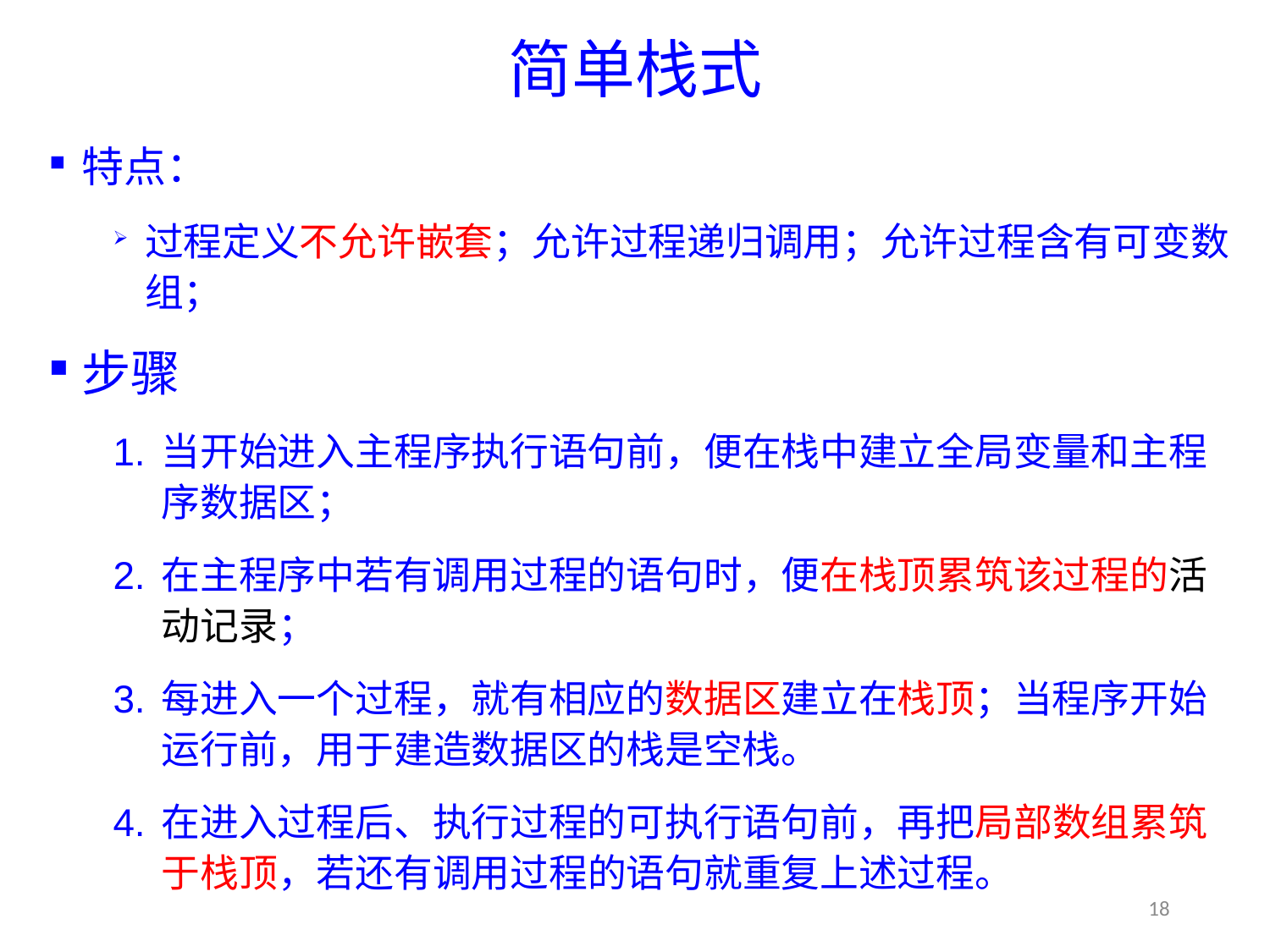

# 简单栈式
特点：
过程定义不允许嵌套；允许过程递归调用；允许过程含有可变数组；
步骤
当开始进入主程序执行语句前，便在栈中建立全局变量和主程序数据区；
在主程序中若有调用过程的语句时，便在栈顶累筑该过程的活动记录；
每进入一个过程，就有相应的数据区建立在栈顶；当程序开始运行前，用于建造数据区的栈是空栈。
在进入过程后、执行过程的可执行语句前，再把局部数组累筑于栈顶，若还有调用过程的语句就重复上述过程。
18